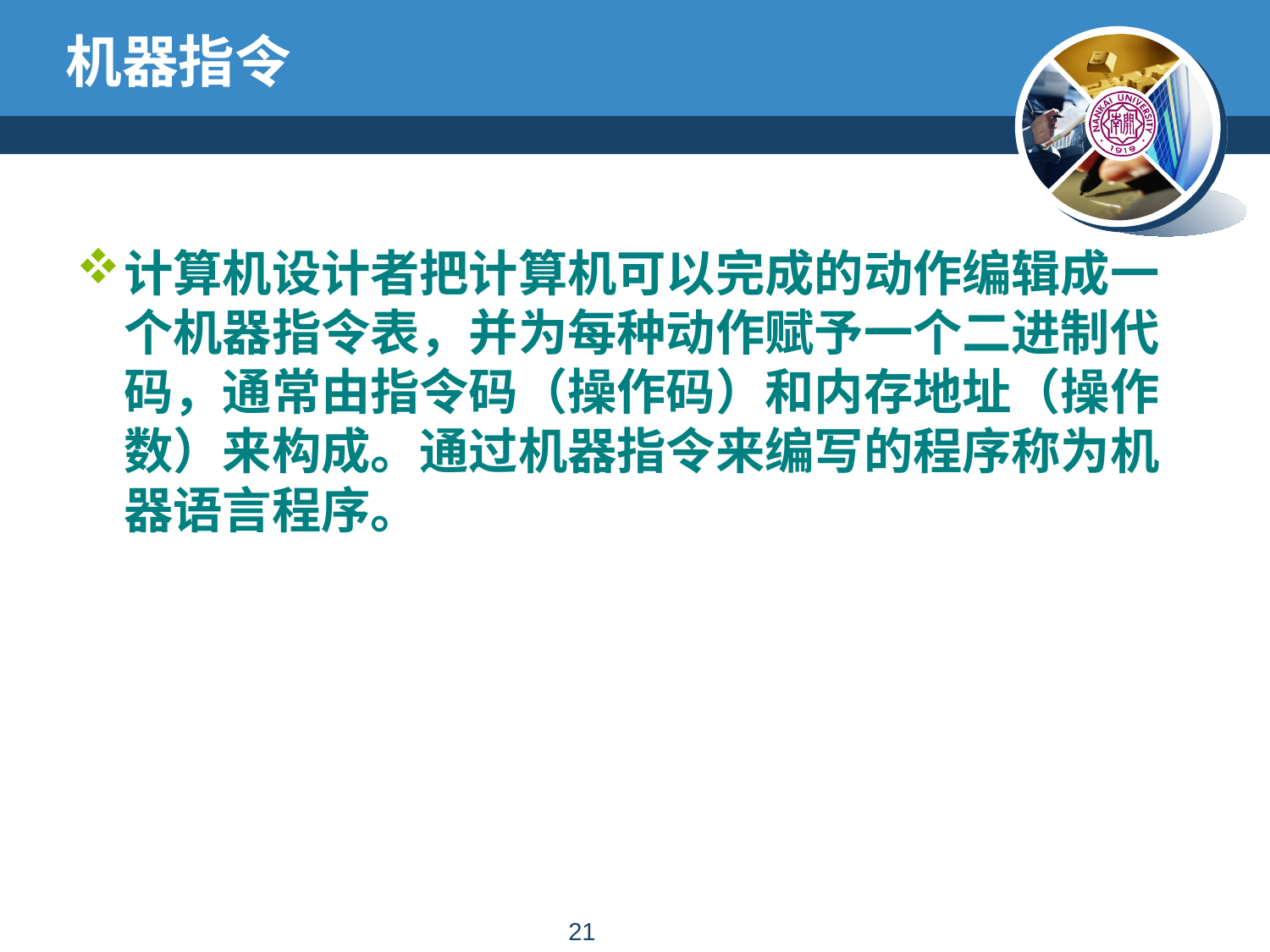

# 机器指令
计算机设计者把计算机可以完成的动作编辑成一个机器指令表，并为每种动作赋予一个二进制代码，通常由指令码（操作码）和内存地址（操作数）来构成。通过机器指令来编写的程序称为机器语言程序。
21